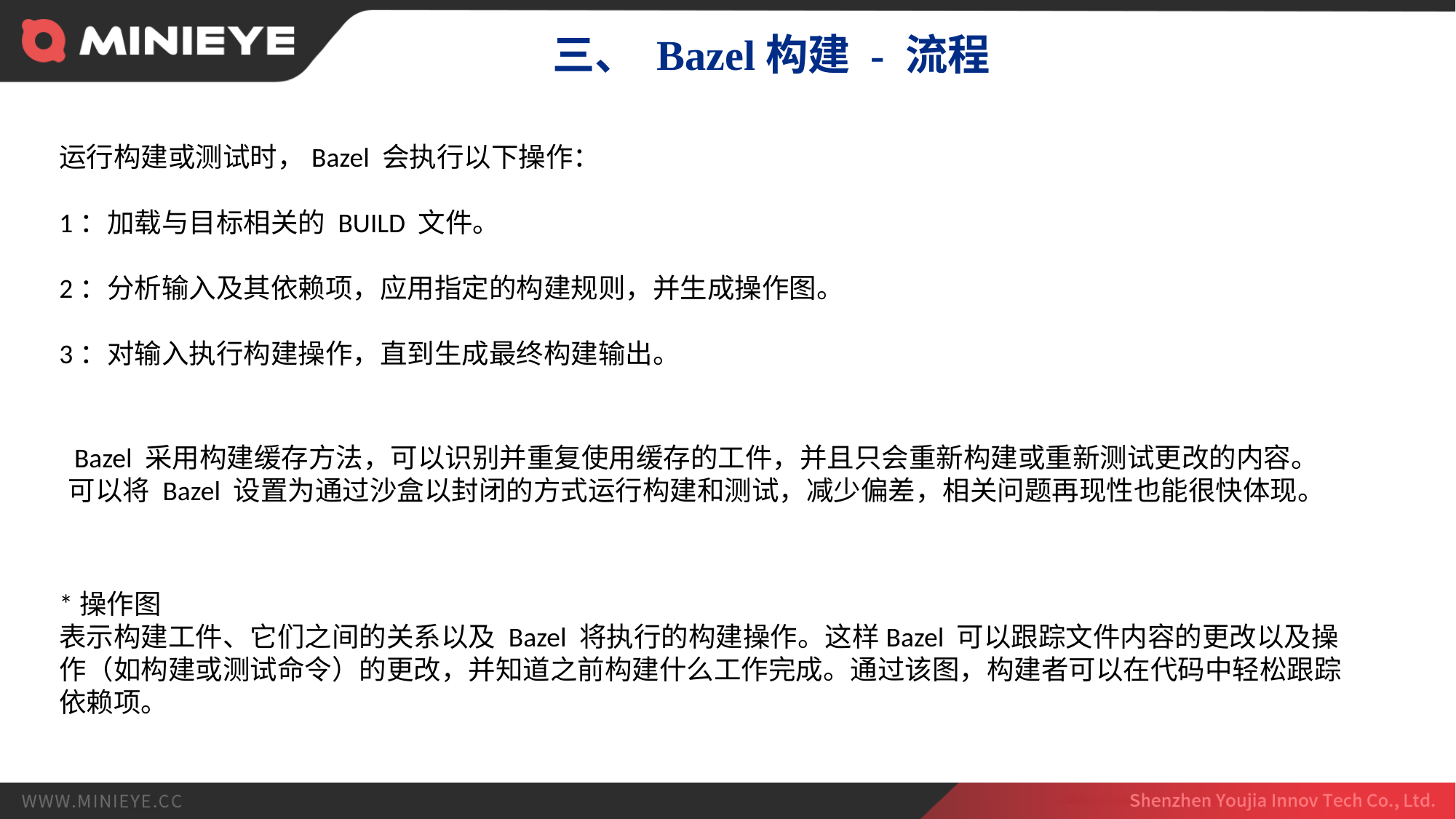

三、 Bazel构建 - 流程
运行构建或测试时，Bazel 会执行以下操作：

1：加载与目标相关的 BUILD 文件。

2：分析输入及其依赖项，应用指定的构建规则，并生成操作图。

3：对输入执行构建操作，直到生成最终构建输出。
 Bazel 采用构建缓存方法，可以识别并重复使用缓存的工件，并且只会重新构建或重新测试更改的内容。
可以将 Bazel 设置为通过沙盒以封闭的方式运行构建和测试，减少偏差，相关问题再现性也能很快体现。
*操作图
表示构建工件、它们之间的关系以及 Bazel 将执行的构建操作。这样Bazel 可以跟踪文件内容的更改以及操作（如构建或测试命令）的更改，并知道之前构建什么工作完成。通过该图，构建者可以在代码中轻松跟踪依赖项。